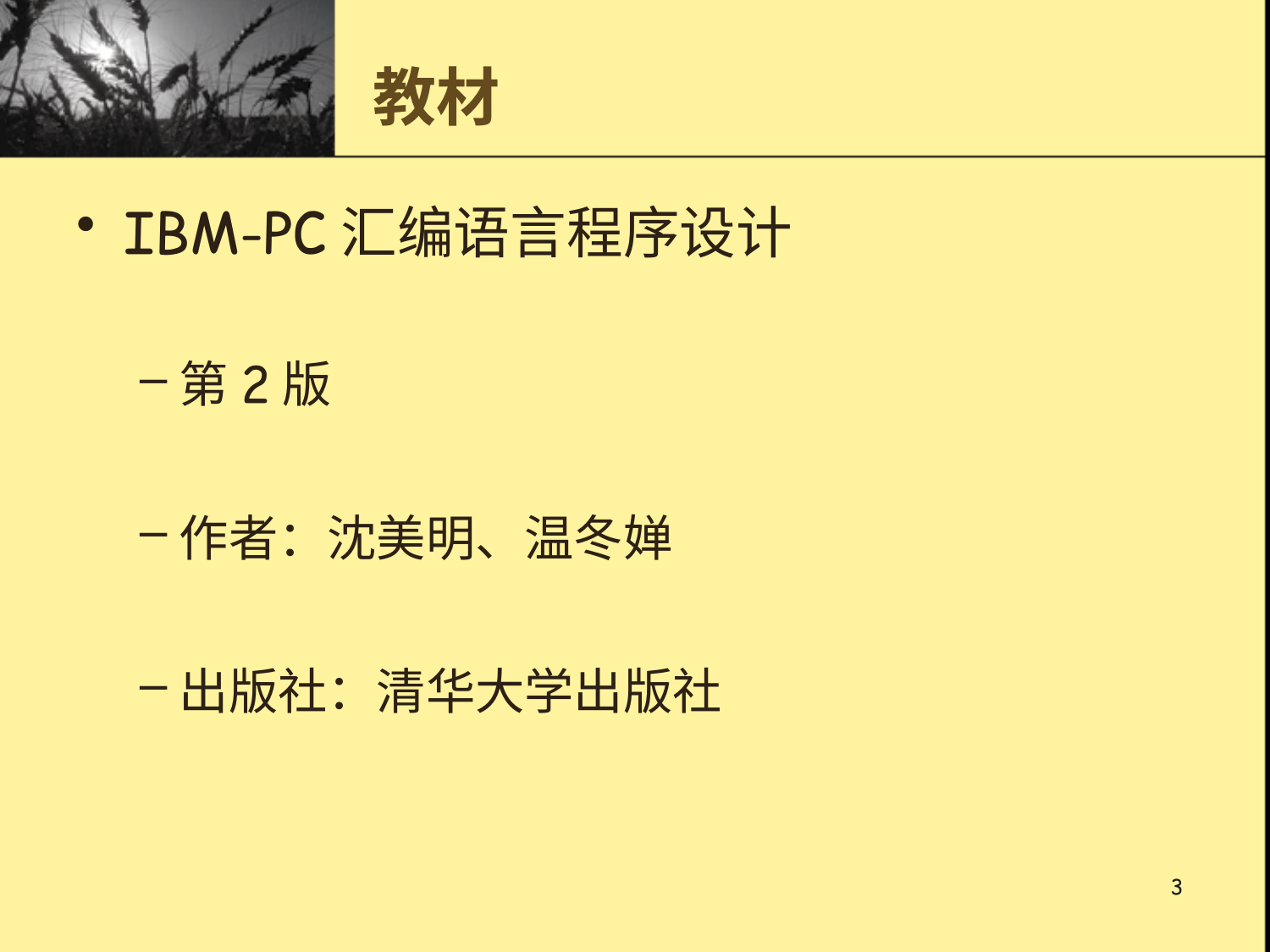

# 教材
IBM-PC汇编语言程序设计

第2版

作者：沈美明、温冬婵

出版社：清华大学出版社
3